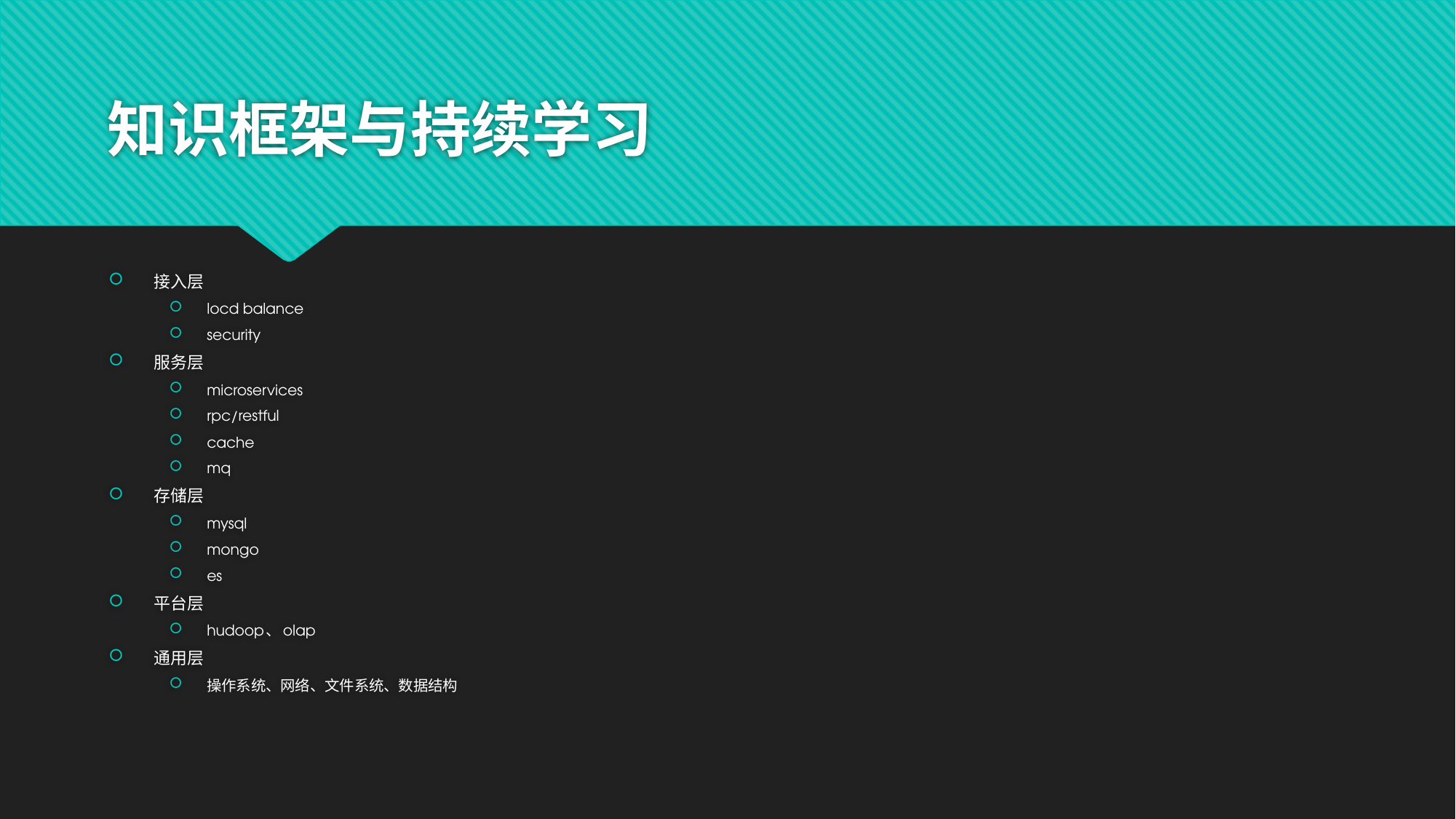

# 知识框架与持续学习
接入层
locd balance
security
服务层
microservices
rpc/restful
cache
mq
存储层
mysql
mongo
es
平台层
hudoop、olap
通用层
操作系统、网络、文件系统、数据结构